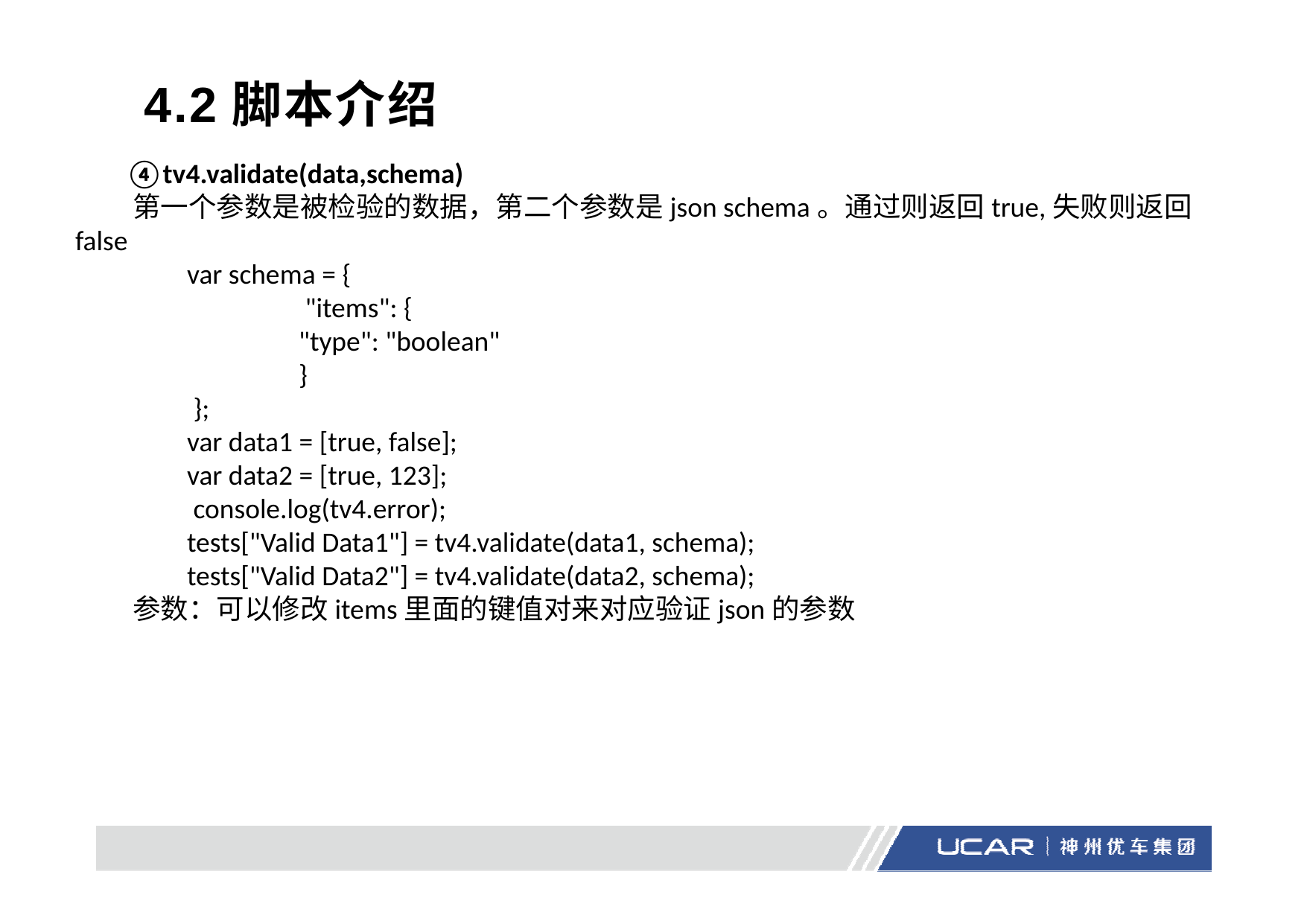

# 4.2脚本介绍
        ④tv4.validate(data,schema)
        第一个参数是被检验的数据，第二个参数是json schema。通过则返回true,失败则返回false
 	var schema = {
       		 "items": {
         		"type": "boolean"
             		}
        	 };
        	var data1 = [true, false];
        	var data2 = [true, 123];
       	 console.log(tv4.error);
        	tests["Valid Data1"] = tv4.validate(data1, schema);
        	tests["Valid Data2"] = tv4.validate(data2, schema);
        参数：可以修改items里面的键值对来对应验证json的参数